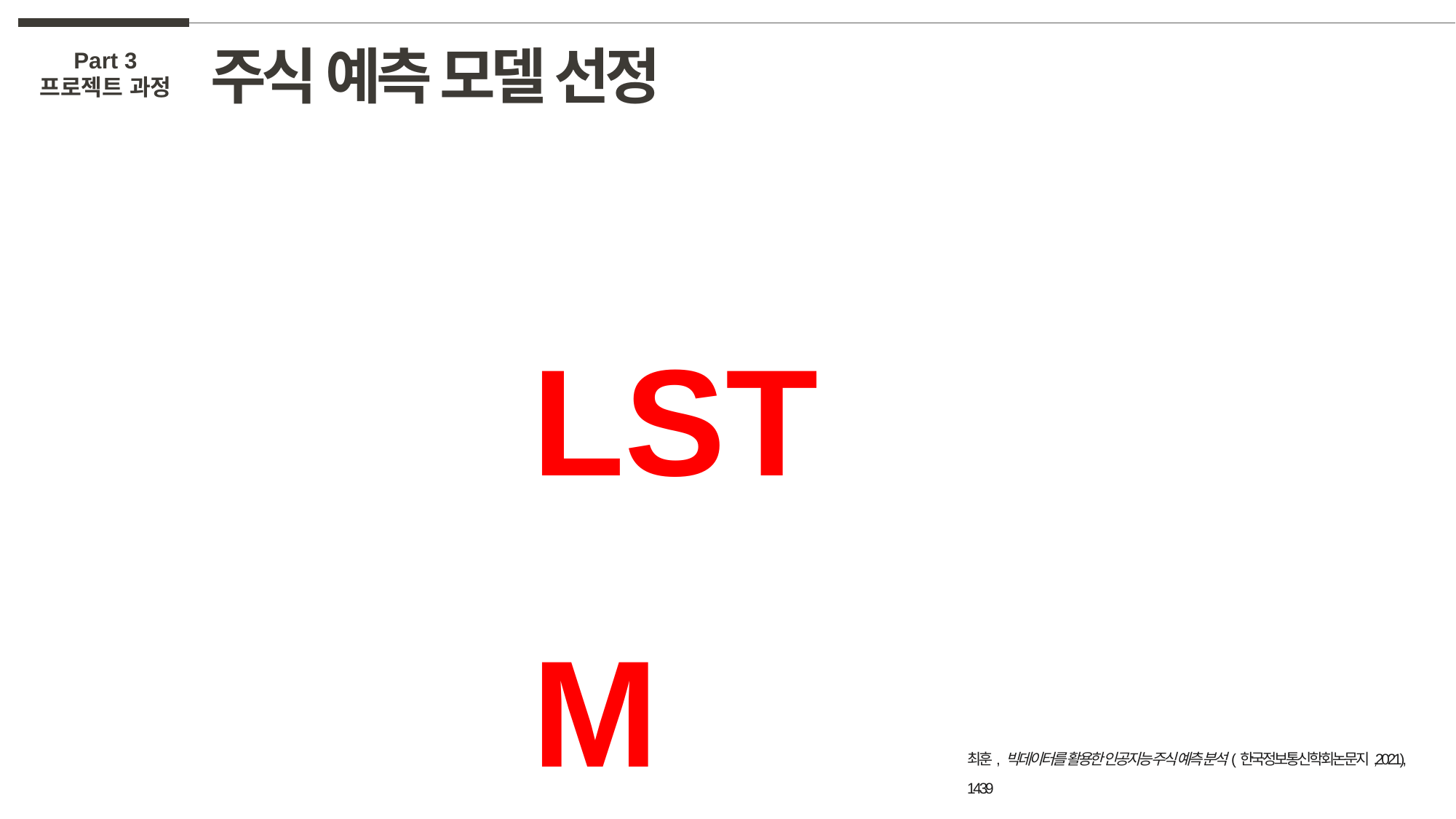

주식 예측 모델 선정
Part 3
프로젝트 과정
LSTM
최훈, 빅데이터를 활용한 인공지능 주식 예측 분석(한국정보통신학회논문지,2021), 1439